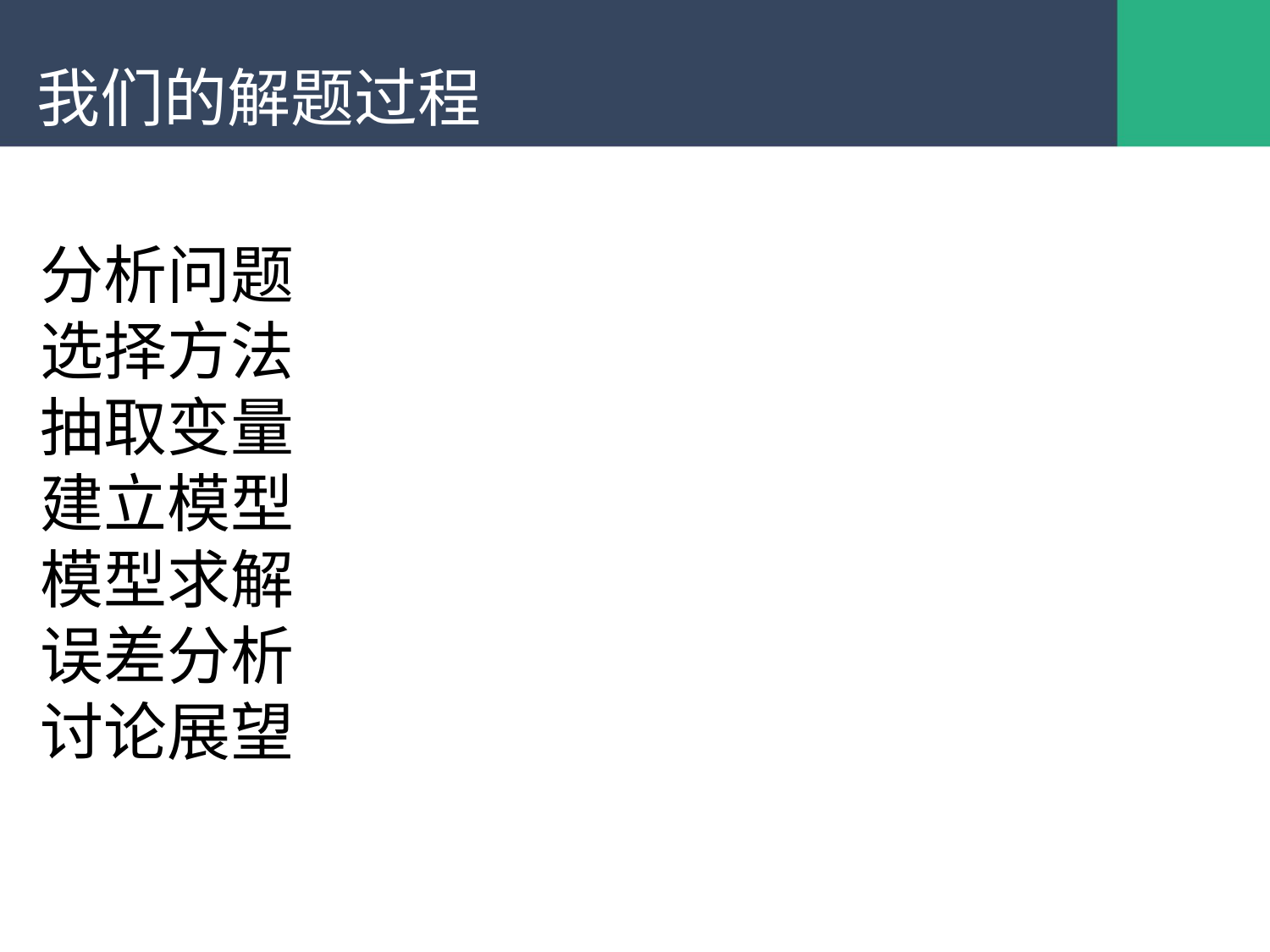

我们的解题过程
分析问题
选择方法
抽取变量
建立模型
模型求解
误差分析
讨论展望